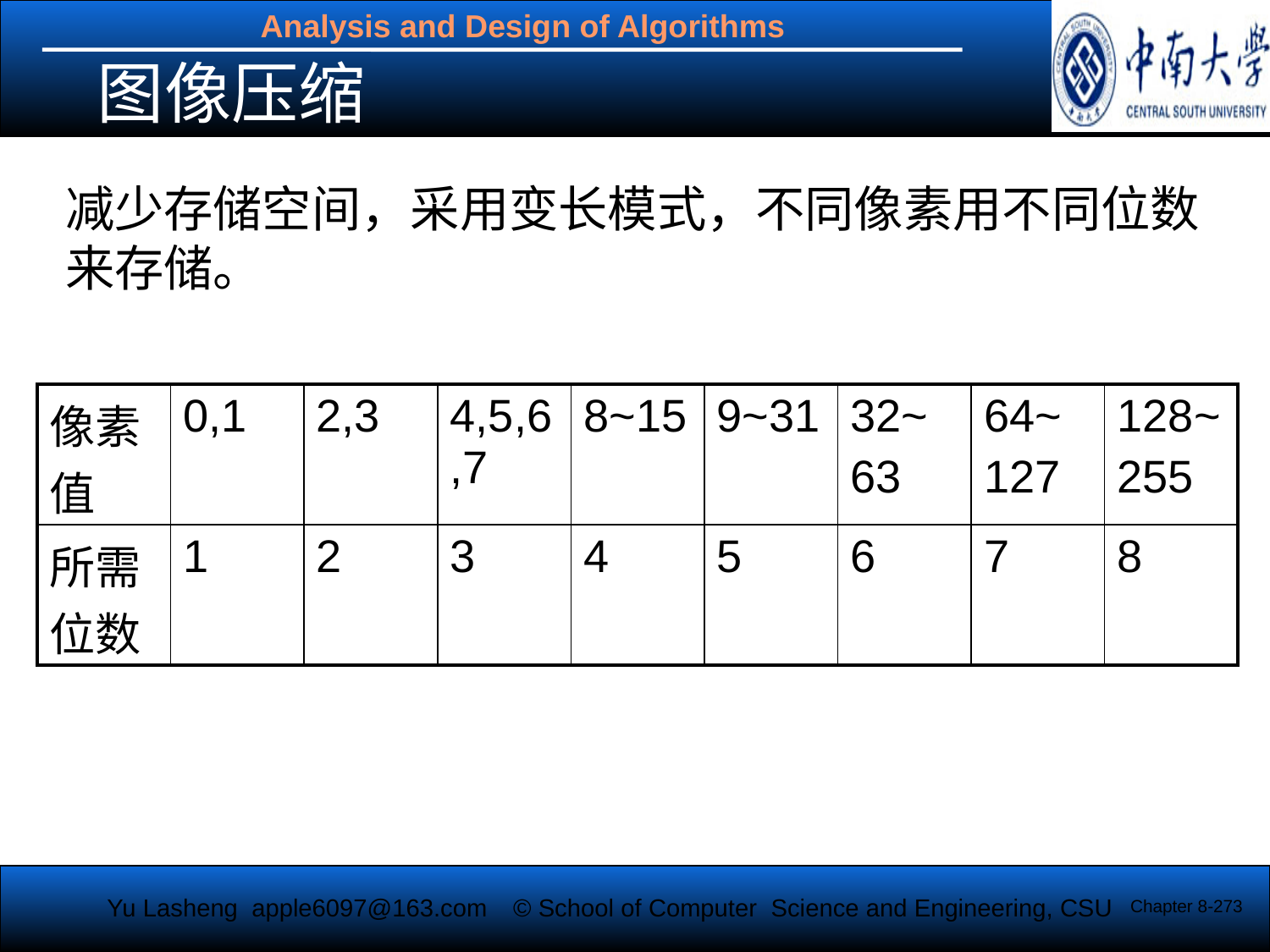

图像压缩

减少存储空间，采用变长模式，不同像素用不同位数来存储。

| 像素值 | 0,1 | 2,3 | 4,5,6,7 | 8~15 | 9~31 | 32~ 63 | 64~ 127 | 128~ 255 |
| --- | --- | --- | --- | --- | --- | --- | --- | --- |
| 所需位数 | 1 | 2 | 3 | 4 | 5 | 6 | 7 | 8 |

Chapter 8-273